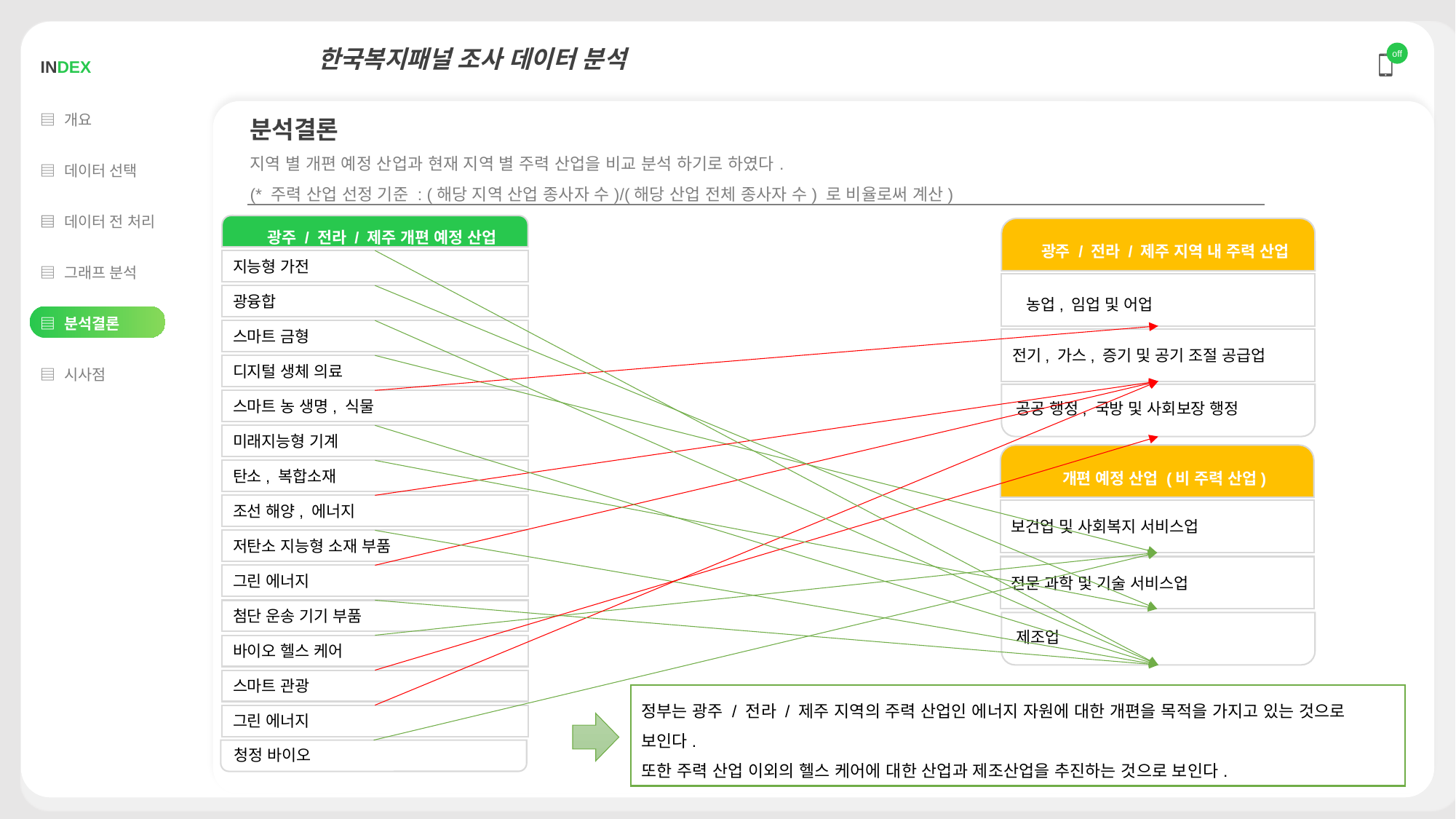

| INDEX |
| --- |
| ▤ 개요 |
| ▤ 데이터 선택 |
| ▤ 데이터 전 처리 |
| ▤ 그래프 분석 |
| ▤ 분석결론 |
| ▤ 시사점 |
|  |
|  |
한국복지패널 조사 데이터 분석
off

분석결론
지역 별 개편 예정 산업과 현재 지역 별 주력 산업을 비교 분석 하기로 하였다.
(* 주력 산업 선정 기준 : (해당 지역 산업 종사자 수)/(해당 산업 전체 종사자 수) 로 비율로써 계산)

 광주 / 전라 / 제주 개편 예정 산업
지능형 가전
광융합
스마트 금형
디지털 생체 의료
스마트 농 생명, 식물
미래지능형 기계
탄소, 복합소재
조선 해양, 에너지
저탄소 지능형 소재 부품
그린 에너지
첨단 운송 기기 부품
바이오 헬스 케어
스마트 관광
그린 에너지
청정 바이오
 광주 / 전라 / 제주 지역 내 주력 산업
 농업, 임업 및 어업
전기, 가스, 증기 및 공기 조절 공급업
공공 행정, 국방 및 사회보장 행정

 개편 예정 산업 (비 주력 산업)
보건업 및 사회복지 서비스업
전문 과학 및 기술 서비스업
제조업
정부는 광주 / 전라 / 제주 지역의 주력 산업인 에너지 자원에 대한 개편을 목적을 가지고 있는 것으로 보인다.
또한 주력 산업 이외의 헬스 케어에 대한 산업과 제조산업을 추진하는 것으로 보인다.